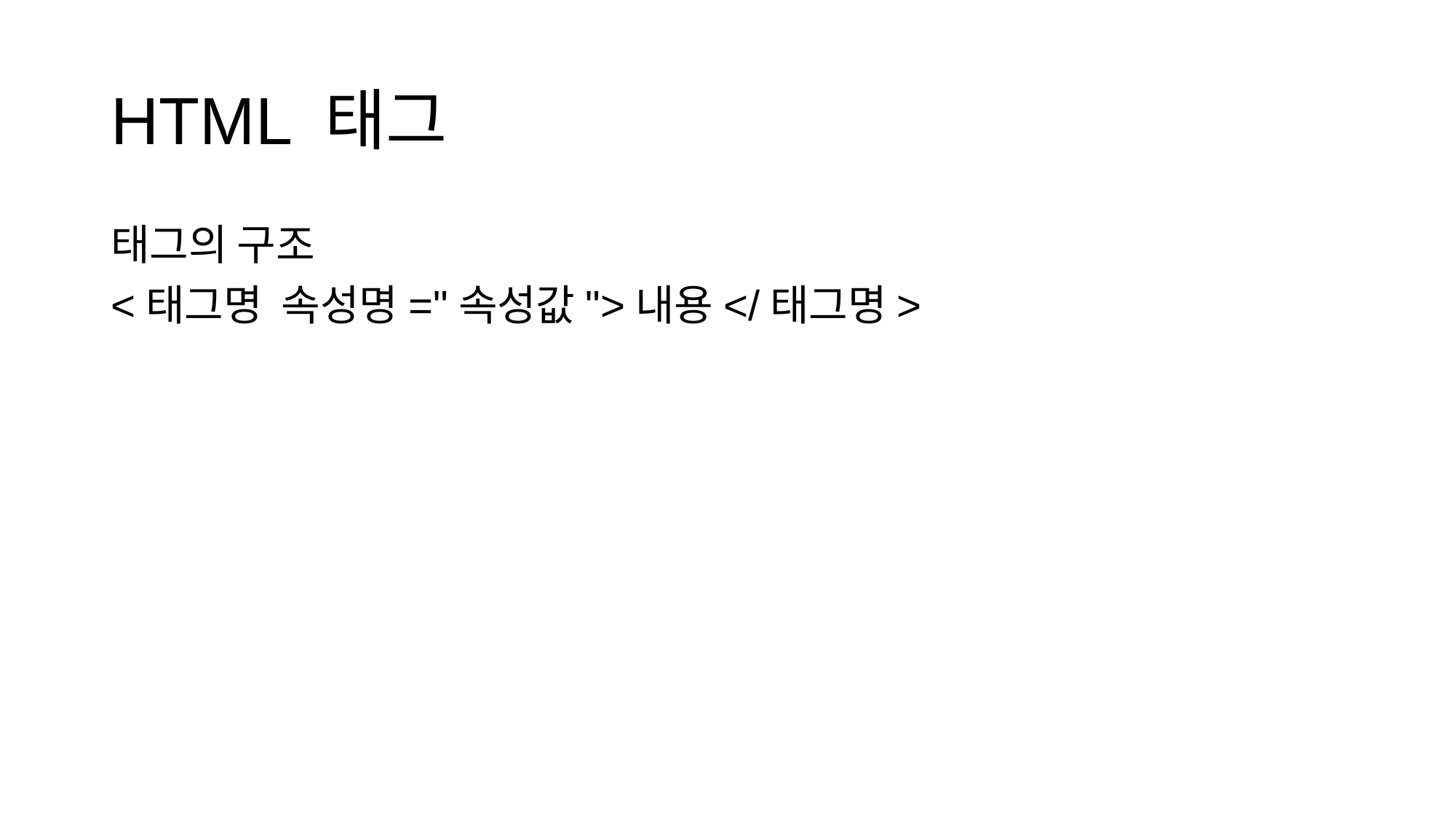

# HTML 태그
태그의 구조
<태그명  속성명="속성값">내용</태그명>